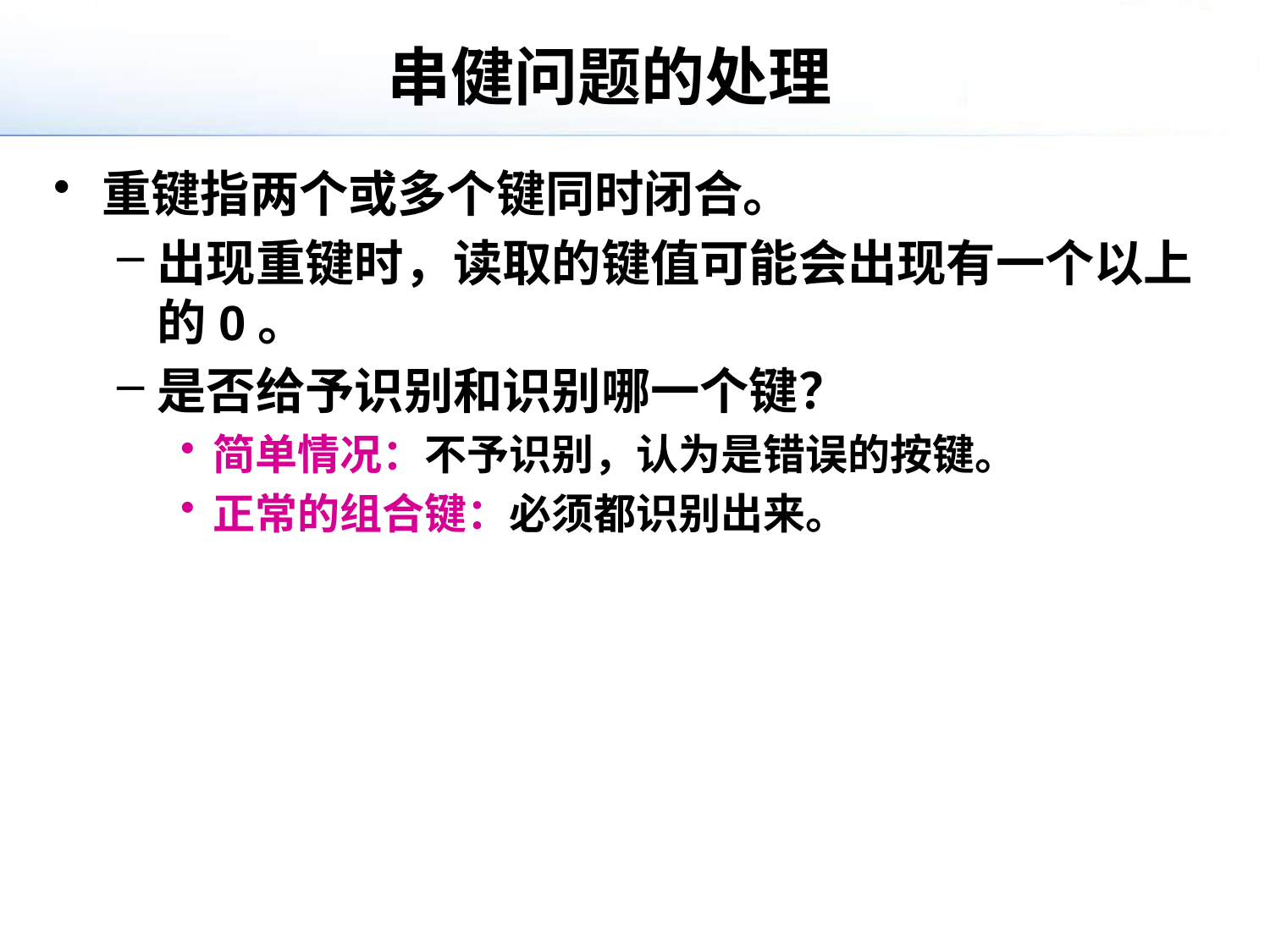

# 串健问题的处理
重键指两个或多个键同时闭合。
出现重键时，读取的键值可能会出现有一个以上的0。
是否给予识别和识别哪一个键？
简单情况：不予识别，认为是错误的按键。
正常的组合键：必须都识别出来。